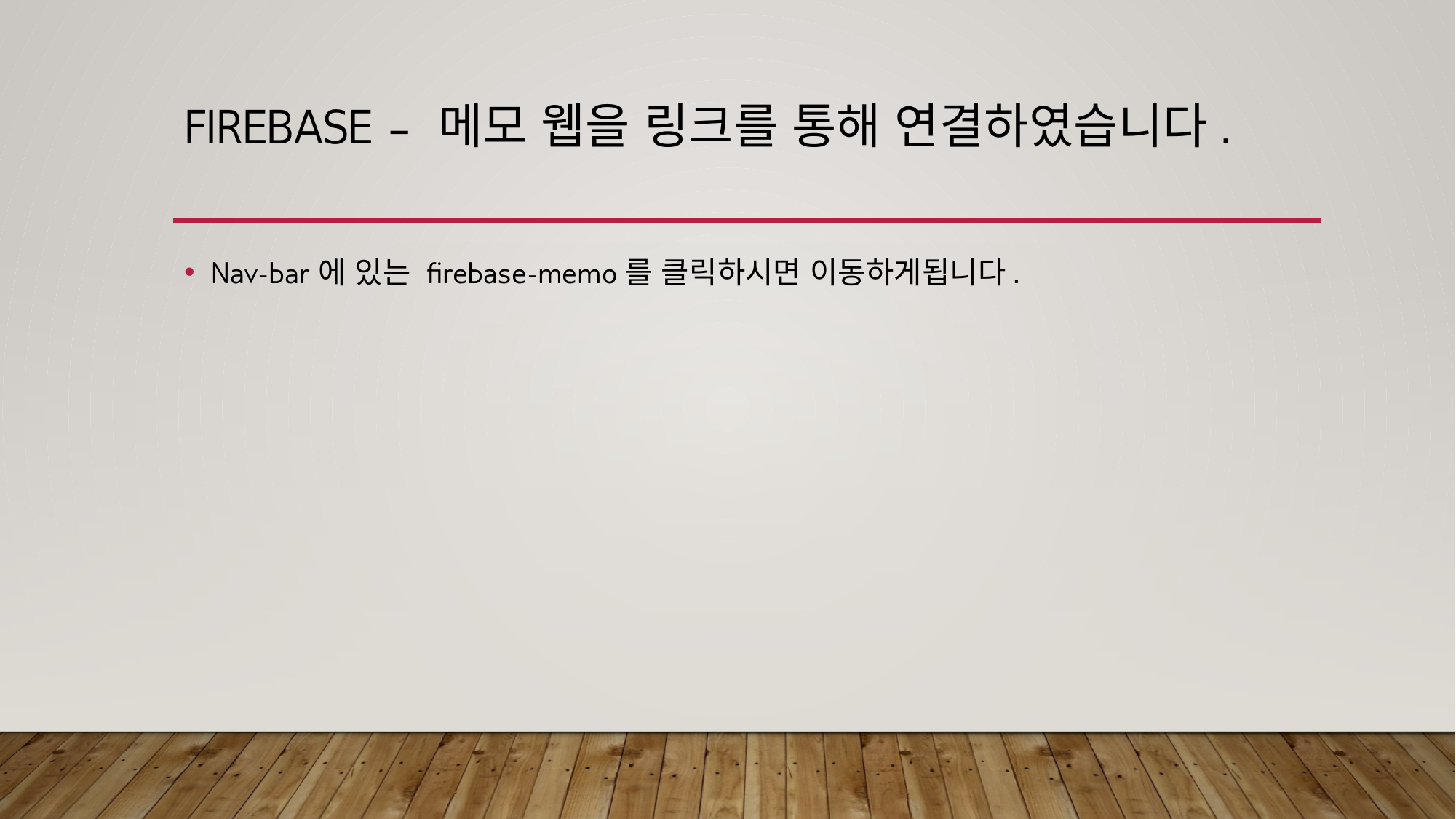

# Firebase – 메모 웹을 링크를 통해 연결하였습니다.
Nav-bar에 있는 firebase-memo를 클릭하시면 이동하게됩니다.